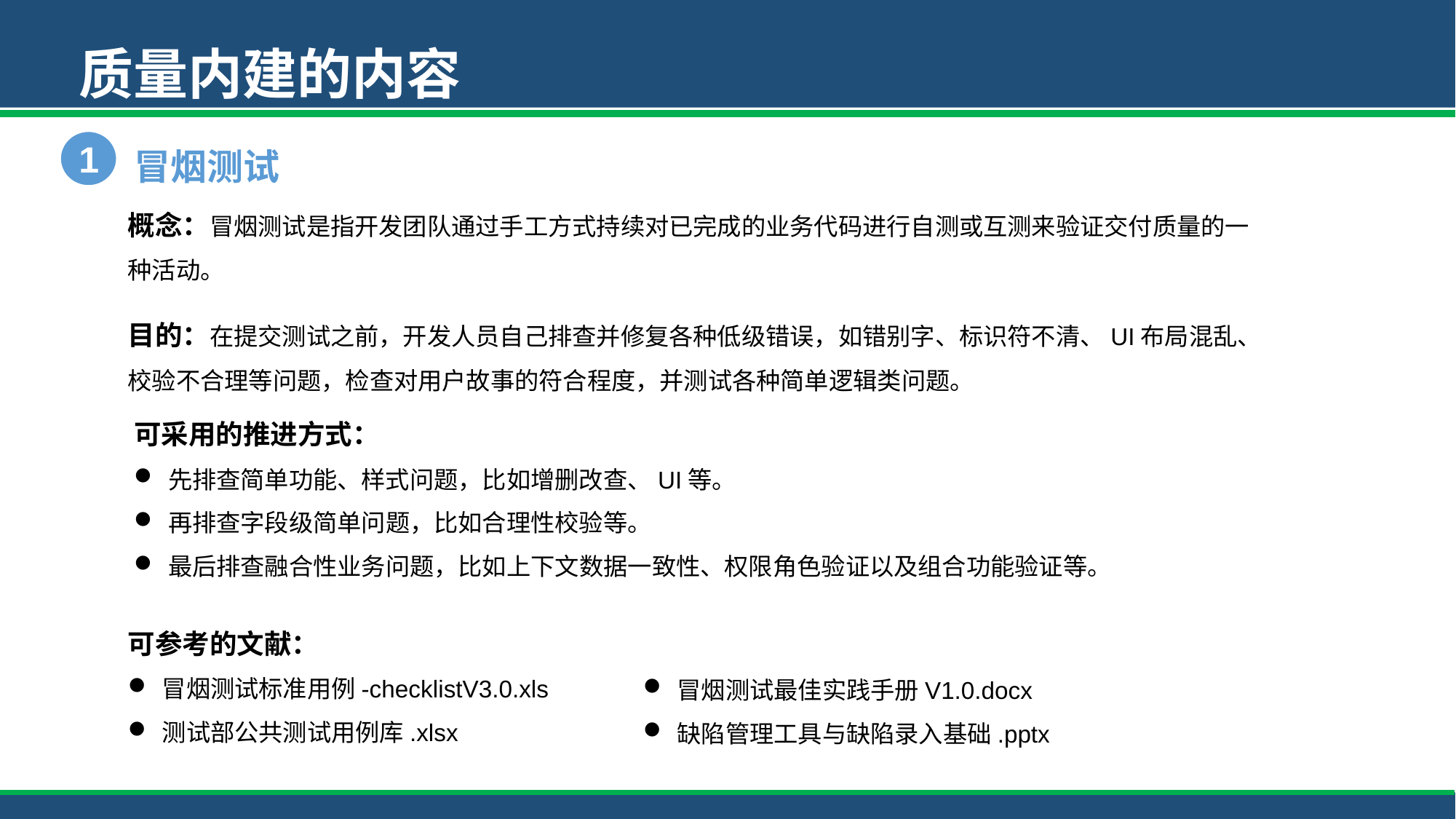

质量内建的内容
冒烟测试
1
概念：冒烟测试是指开发团队通过手工方式持续对已完成的业务代码进行自测或互测来验证交付质量的一种活动。
目的：在提交测试之前，开发人员自己排查并修复各种低级错误，如错别字、标识符不清、UI布局混乱、校验不合理等问题，检查对用户故事的符合程度，并测试各种简单逻辑类问题。
可采用的推进方式：
先排查简单功能、样式问题，比如增删改查、UI等。
再排查字段级简单问题，比如合理性校验等。
最后排查融合性业务问题，比如上下文数据一致性、权限角色验证以及组合功能验证等。
可参考的文献：
冒烟测试标准用例-checklistV3.0.xls
测试部公共测试用例库.xlsx
冒烟测试最佳实践手册V1.0.docx
缺陷管理工具与缺陷录入基础.pptx